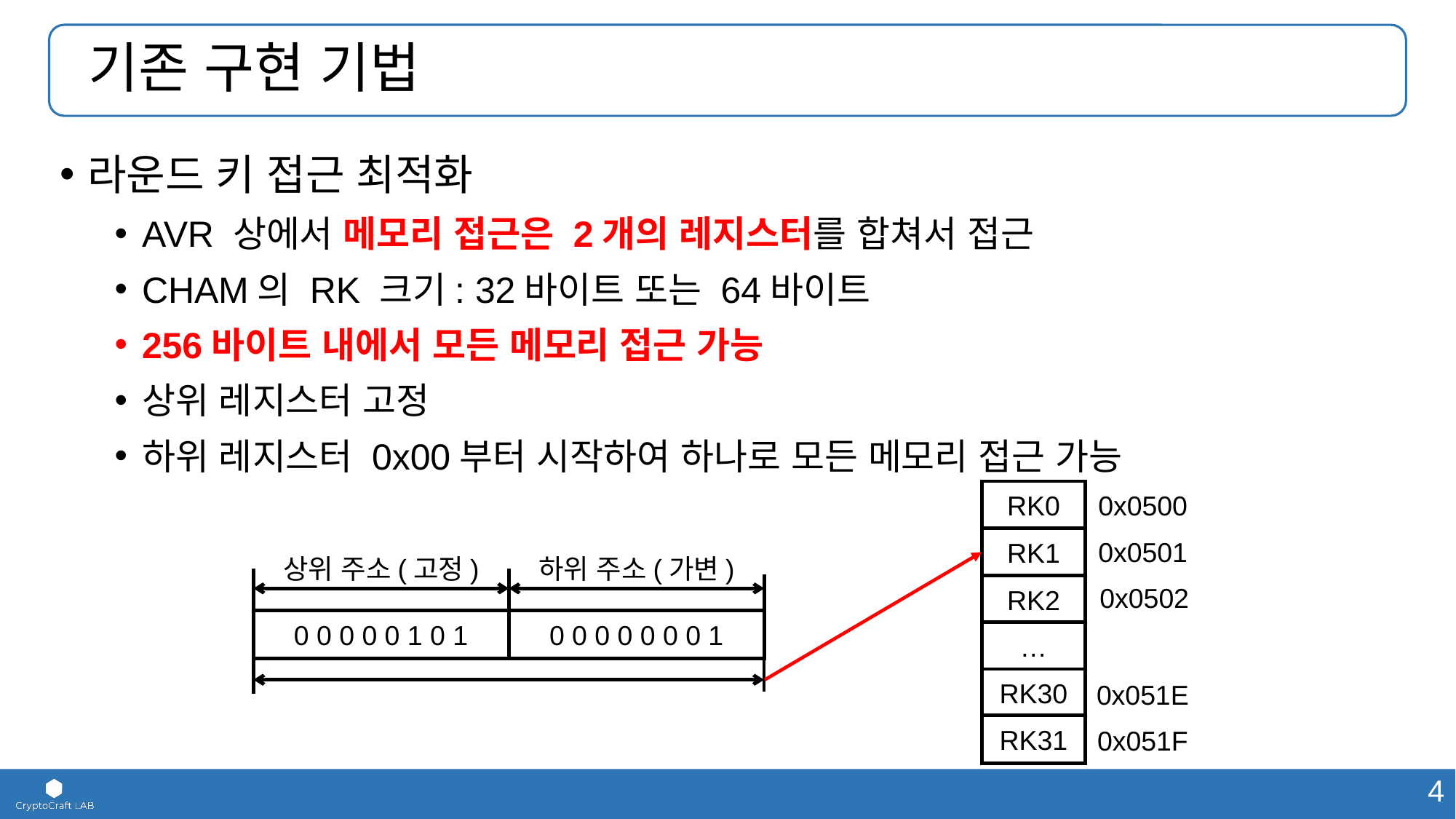

# 기존 구현 기법
라운드 키 접근 최적화
AVR 상에서 메모리 접근은 2개의 레지스터를 합쳐서 접근
CHAM의 RK 크기: 32바이트 또는 64바이트
256바이트 내에서 모든 메모리 접근 가능
상위 레지스터 고정
하위 레지스터 0x00부터 시작하여 하나로 모든 메모리 접근 가능
RK0
RK1
RK2
…
RK30
RK31
0x0500
0x0501
상위 주소(고정)
하위 주소(가변)
0 0 0 0 0 1 0 1
0 0 0 0 0 0 0 1
0x0502
0x051E
0x051F